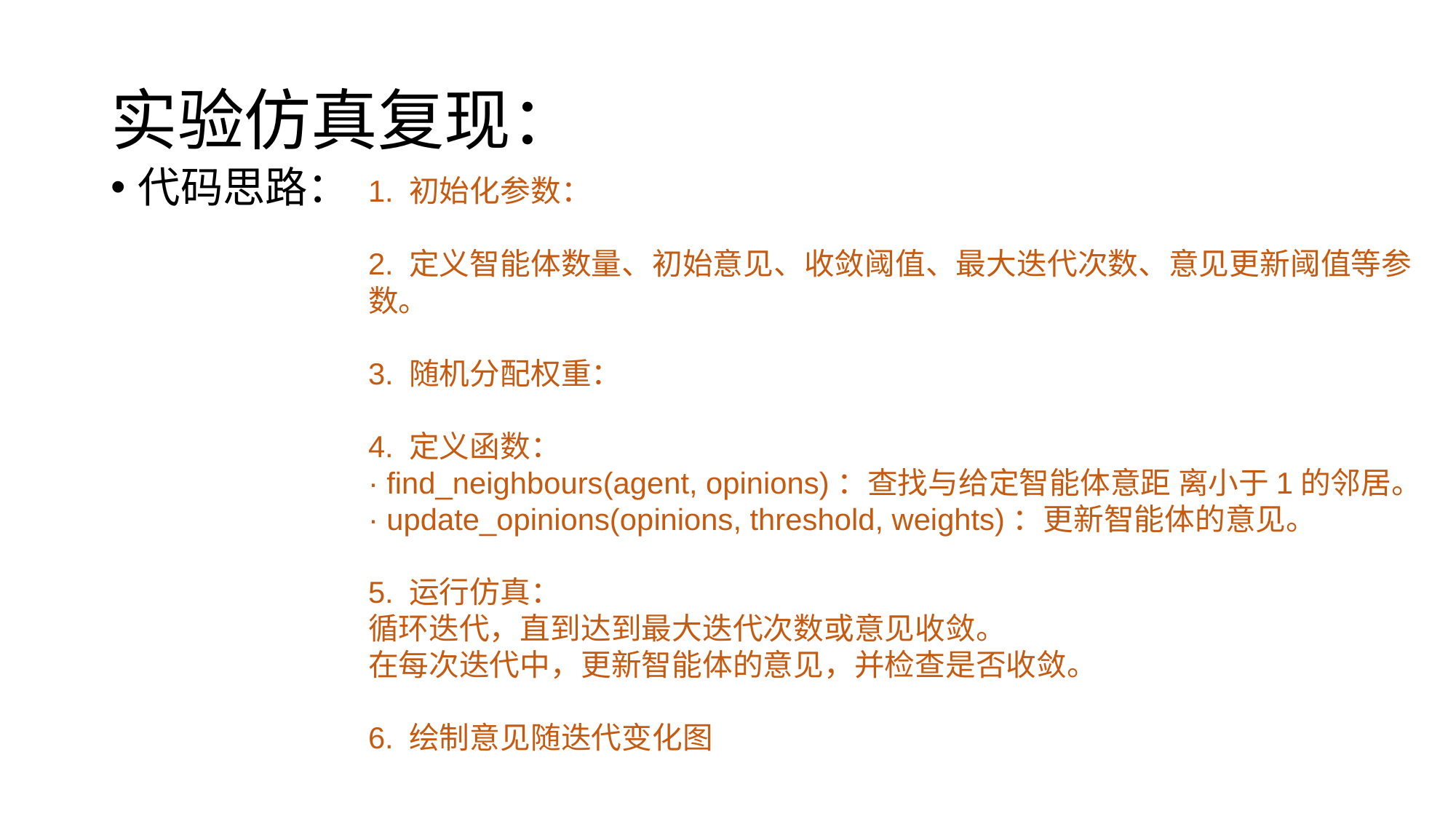

# 实验仿真复现：
代码思路：

1. 初始化参数：

2. 定义智能体数量、初始意见、收敛阈值、最大迭代次数、意见更新阈值等参数。

3. 随机分配权重：

4. 定义函数：
· find_neighbours(agent, opinions)：查找与给定智能体意距 离小于1的邻居。
· update_opinions(opinions, threshold, weights)：更新智能体的意见。

5. 运行仿真：
循环迭代，直到达到最大迭代次数或意见收敛。
在每次迭代中，更新智能体的意见，并检查是否收敛。

6. 绘制意见随迭代变化图